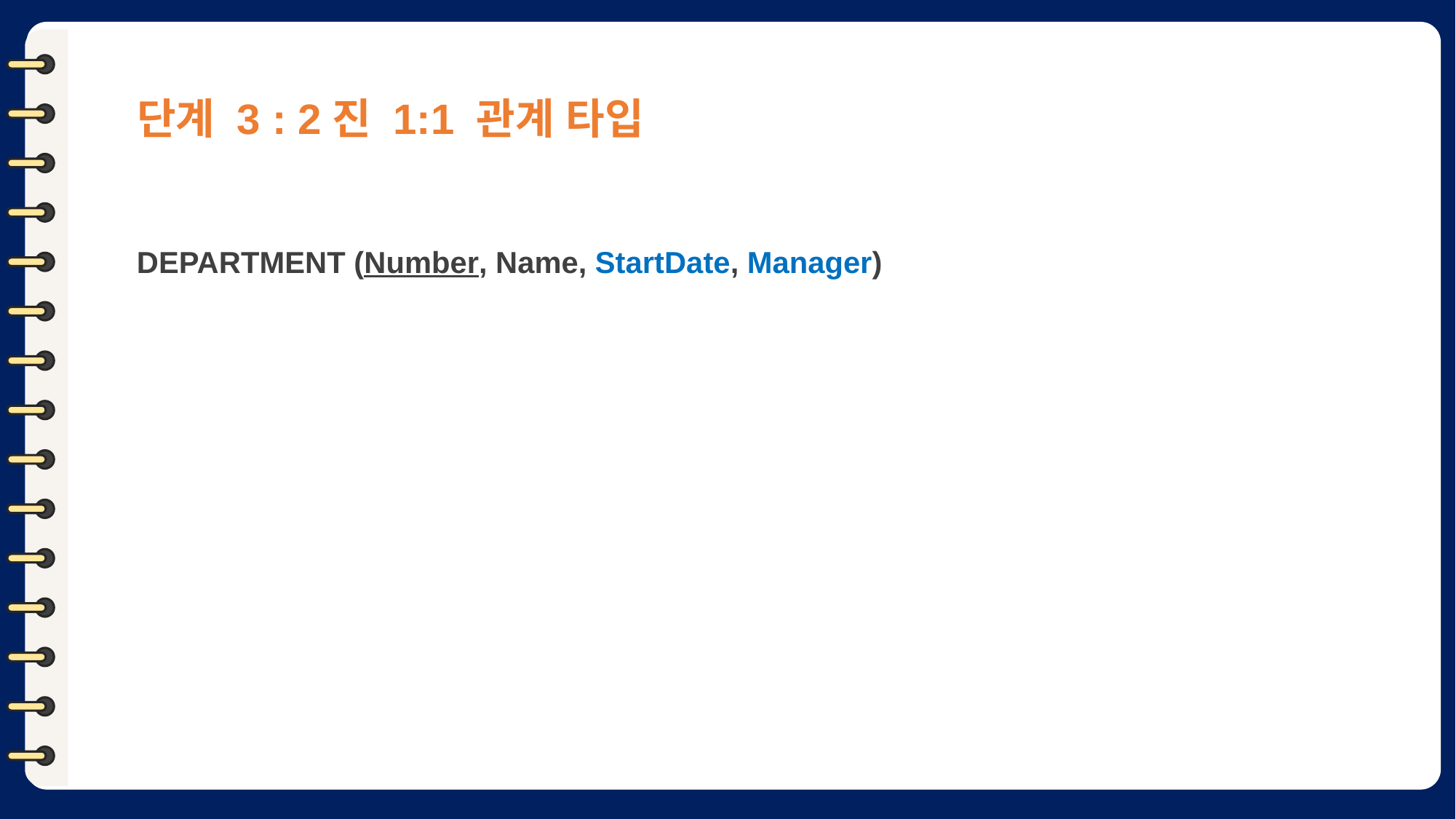

단계 3 : 2진 1:1 관계 타입
DEPARTMENT (Number, Name, StartDate, Manager)